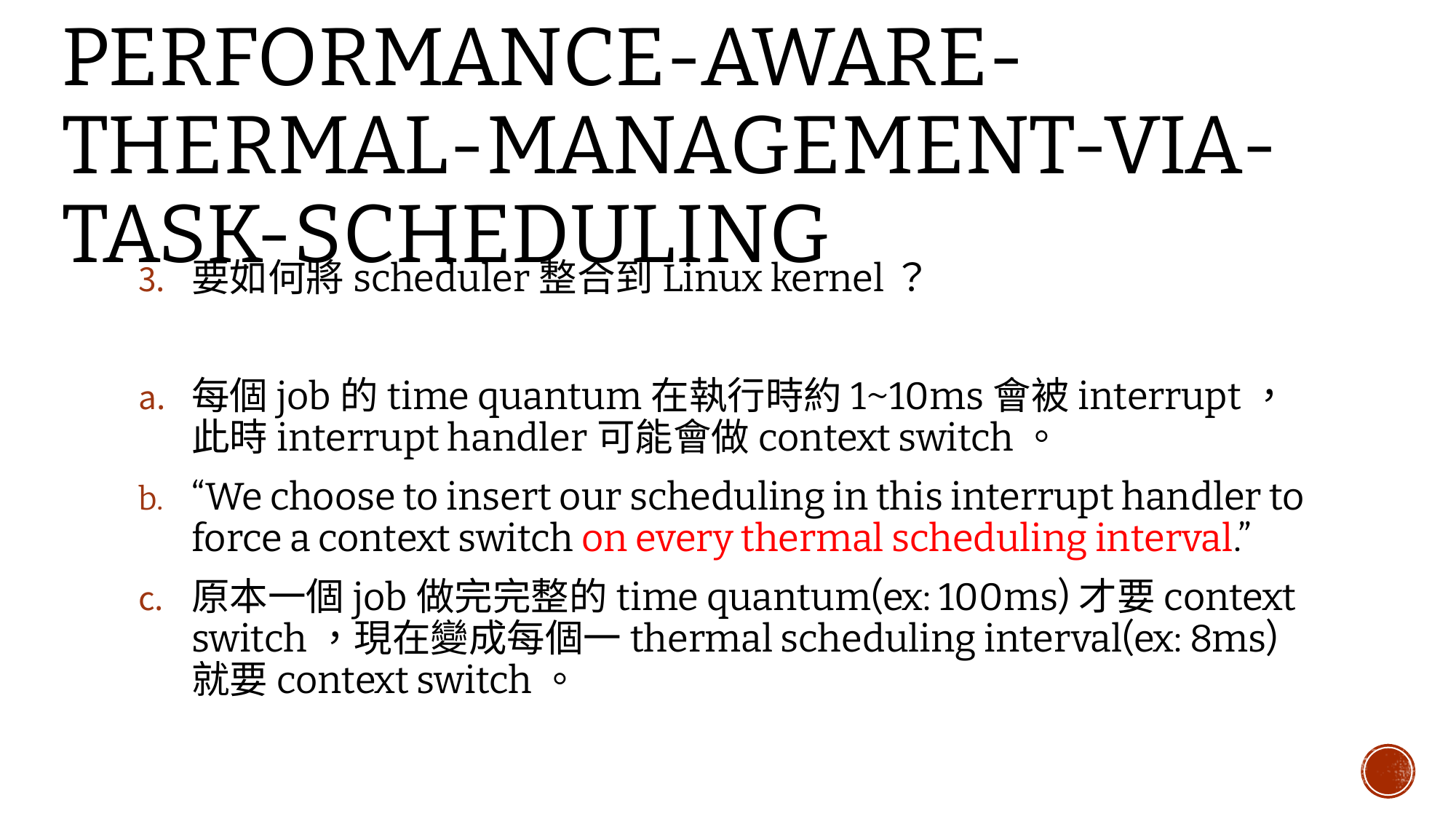

# Performance-Aware-Thermal-Management-via-Task-Scheduling
要如何將scheduler整合到Linux kernel？

每個job的time quantum在執行時約1~10ms會被interrupt，此時interrupt handler可能會做context switch。
“We choose to insert our scheduling in this interrupt handler to force a context switch on every thermal scheduling interval.”
原本一個job做完完整的time quantum(ex: 100ms)才要context switch，現在變成每個一thermal scheduling interval(ex: 8ms)就要context switch。